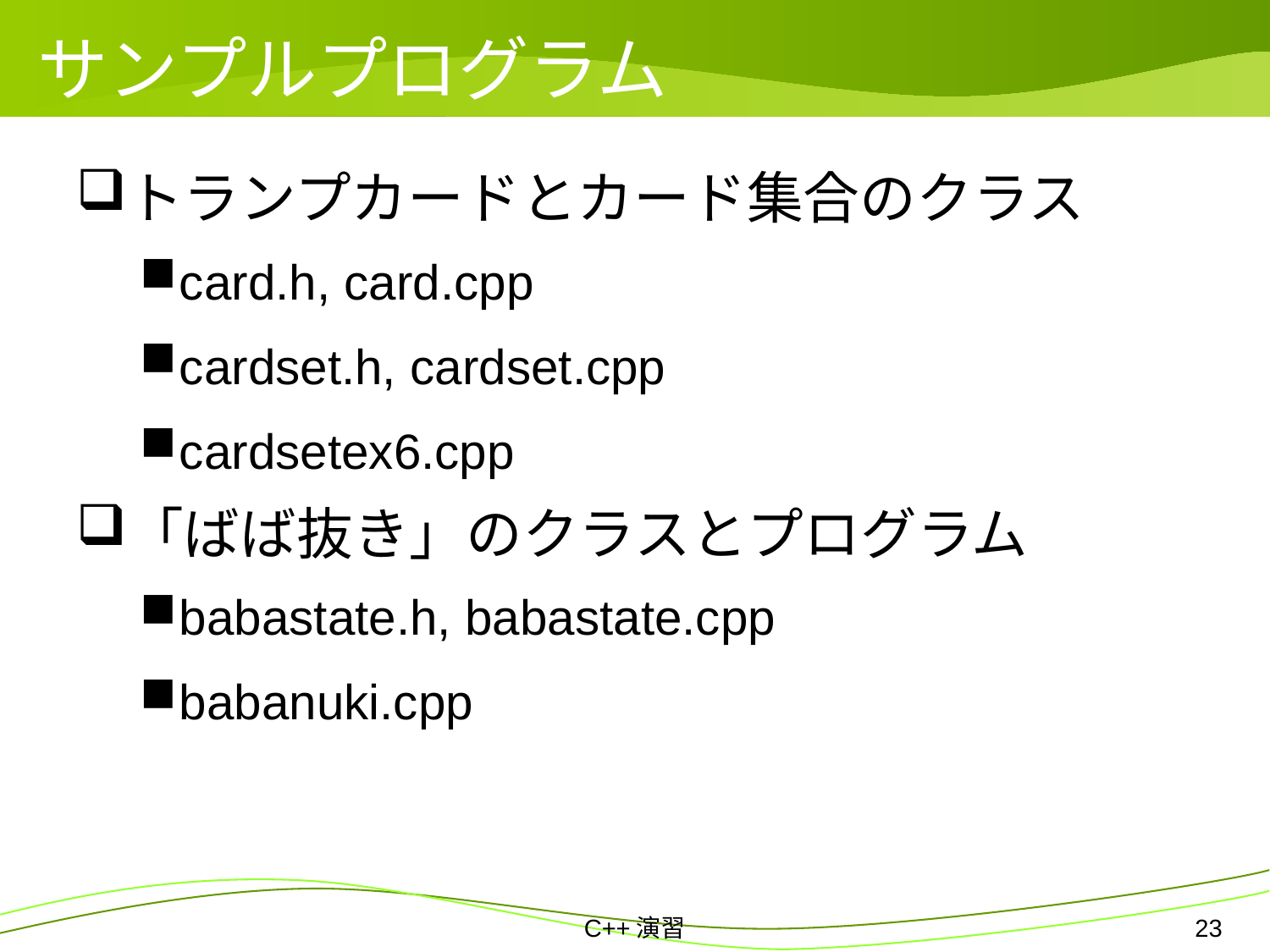

# サンプルプログラム
トランプカードとカード集合のクラス
card.h, card.cpp
cardset.h, cardset.cpp
cardsetex6.cpp
「ばば抜き」のクラスとプログラム
babastate.h, babastate.cpp
babanuki.cpp
C++演習
23